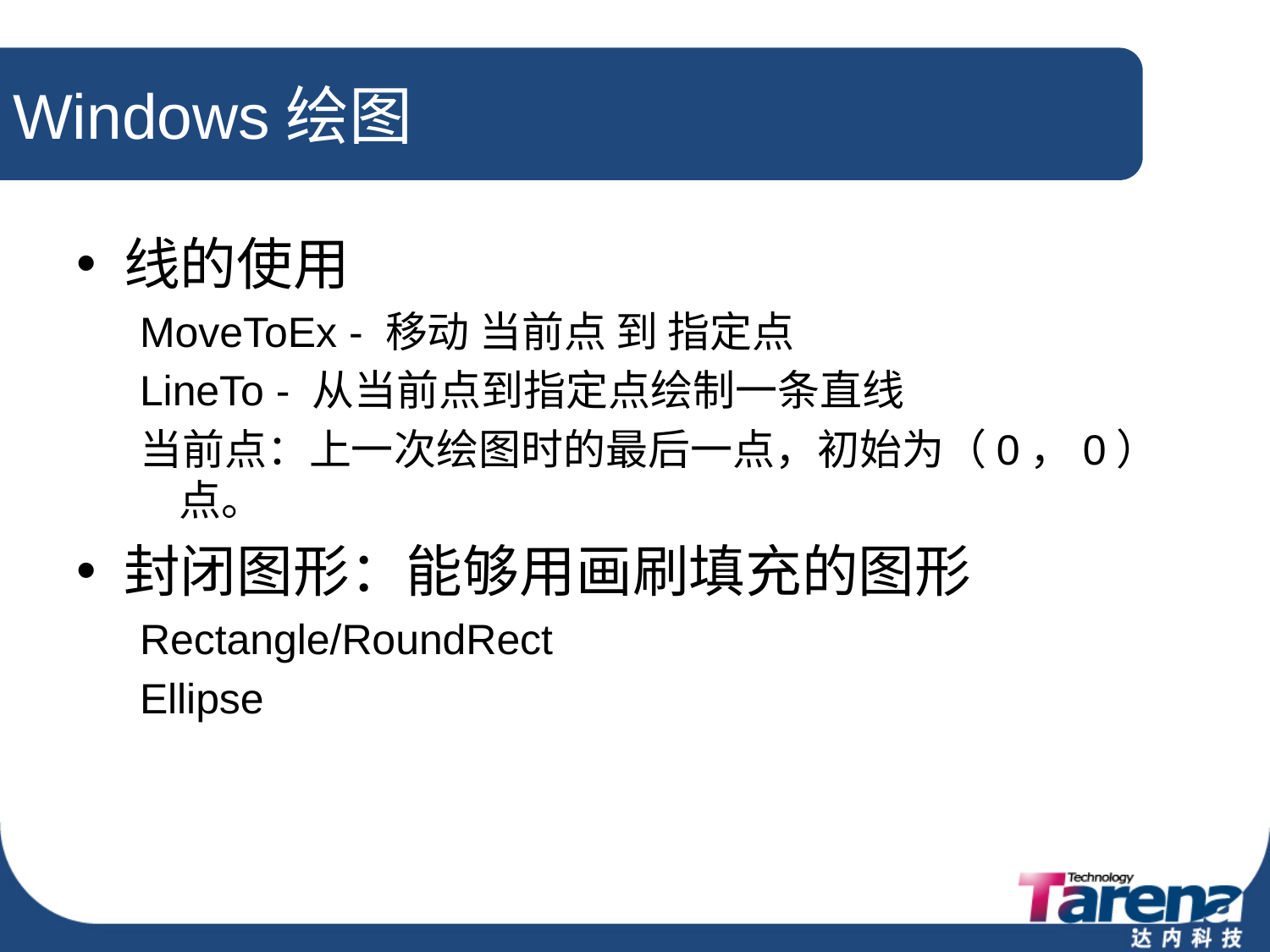

# Windows绘图
线的使用
MoveToEx - 移动 当前点 到 指定点
LineTo - 从当前点到指定点绘制一条直线
当前点：上一次绘图时的最后一点，初始为（0，0）点。
封闭图形：能够用画刷填充的图形
Rectangle/RoundRect
Ellipse